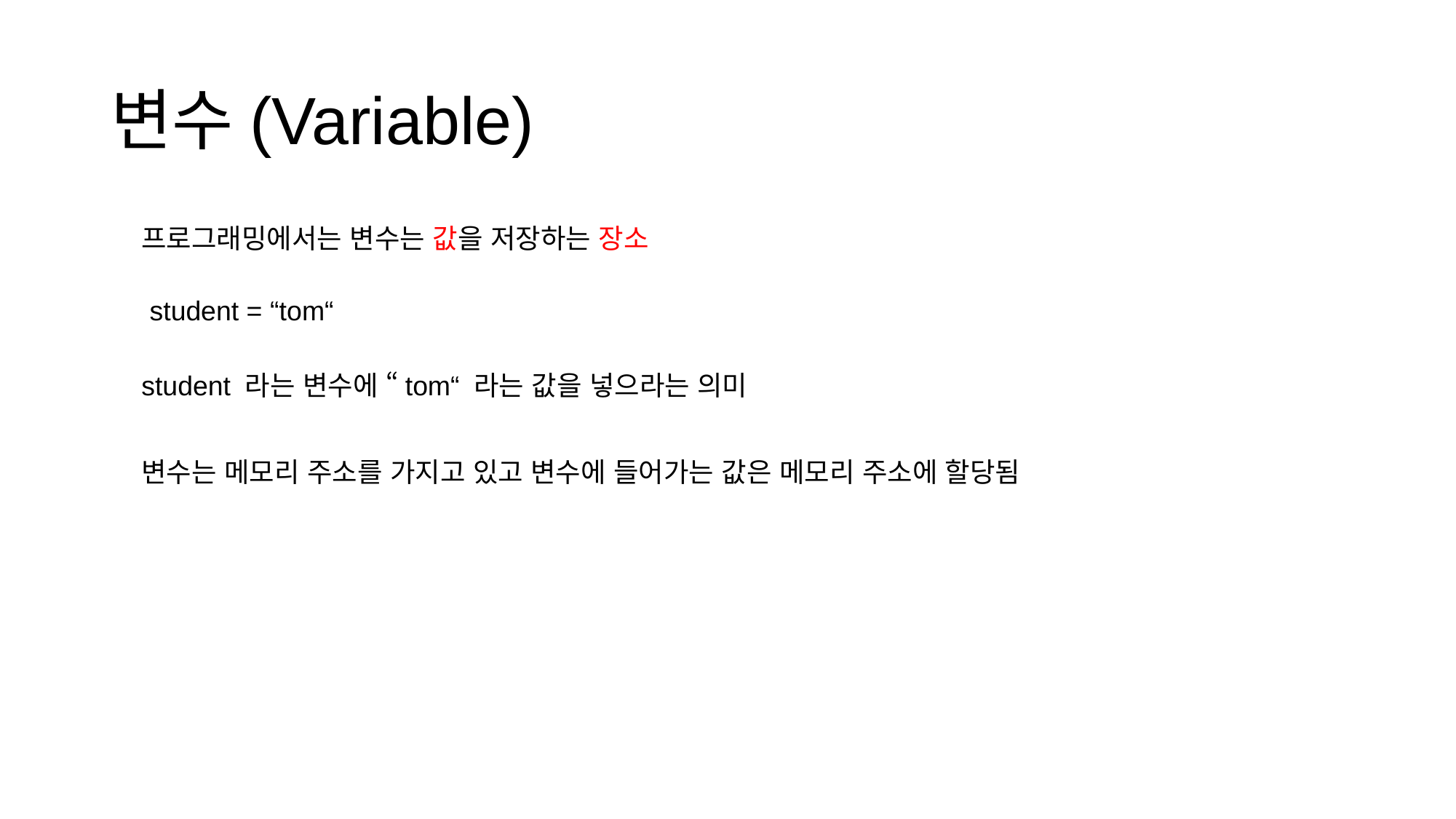

# 변수(Variable)
프로그래밍에서는 변수는 값을 저장하는 장소
student = “tom“
student 라는 변수에 “tom“ 라는 값을 넣으라는 의미
변수는 메모리 주소를 가지고 있고 변수에 들어가는 값은 메모리 주소에 할당됨